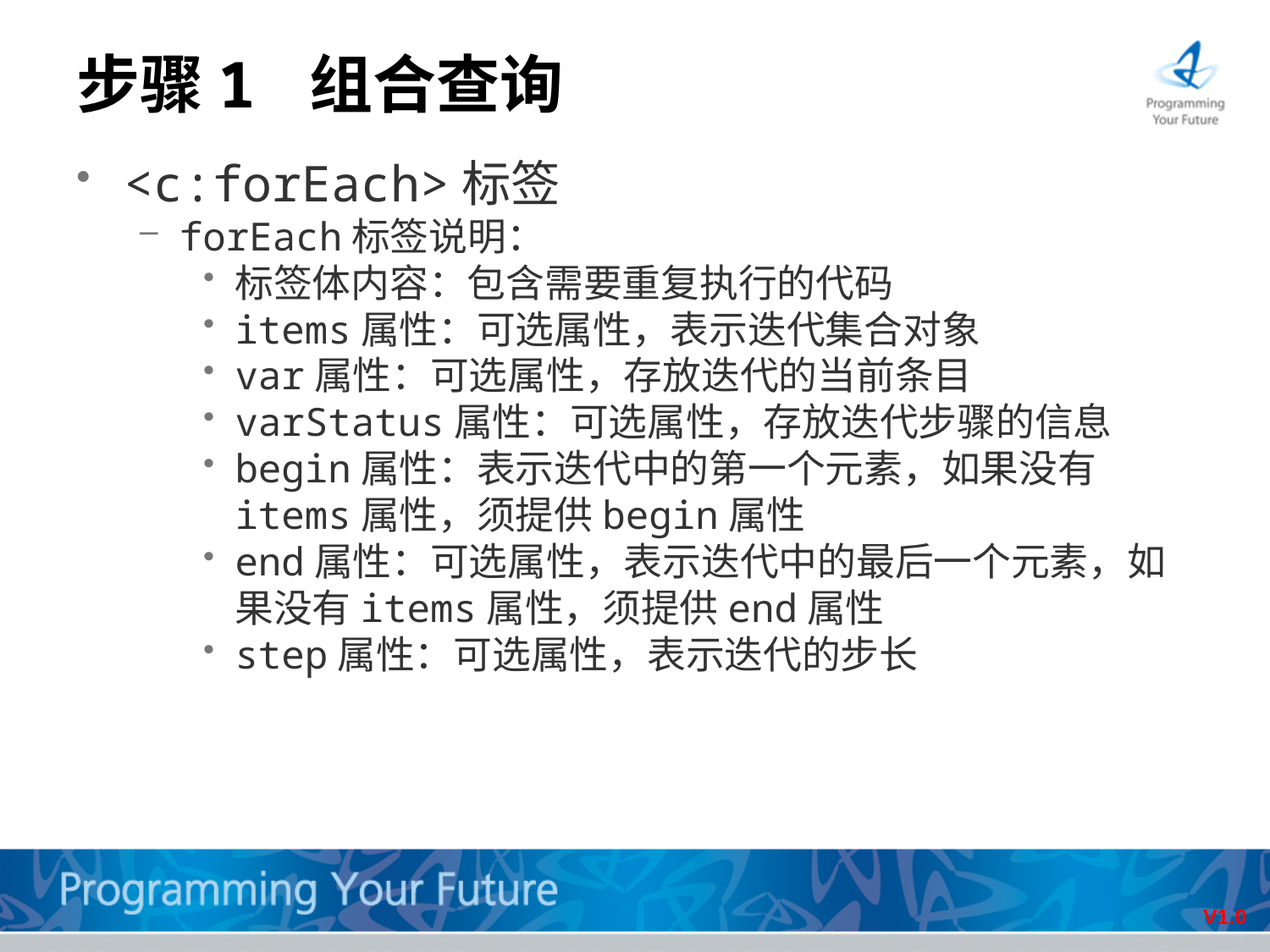

# 步骤1 组合查询
<c:forEach>标签
forEach标签说明：
标签体内容：包含需要重复执行的代码
items属性：可选属性，表示迭代集合对象
var属性：可选属性，存放迭代的当前条目
varStatus属性：可选属性，存放迭代步骤的信息
begin属性：表示迭代中的第一个元素，如果没有items属性，须提供begin属性
end属性：可选属性，表示迭代中的最后一个元素，如果没有items属性，须提供end属性
step属性：可选属性，表示迭代的步长